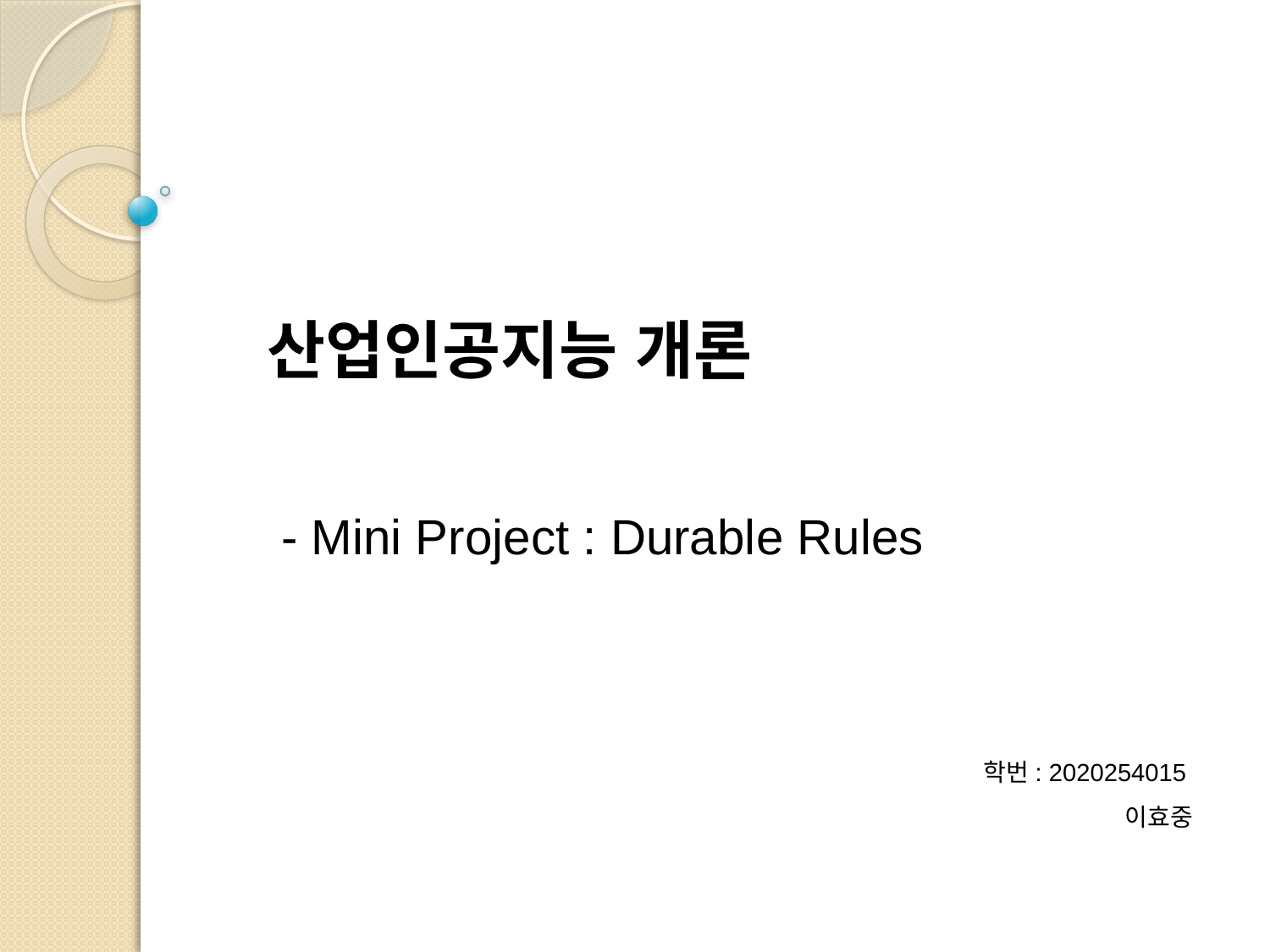

산업인공지능 개론
 - Mini Project : Durable Rules
학번: 2020254015
  이효중